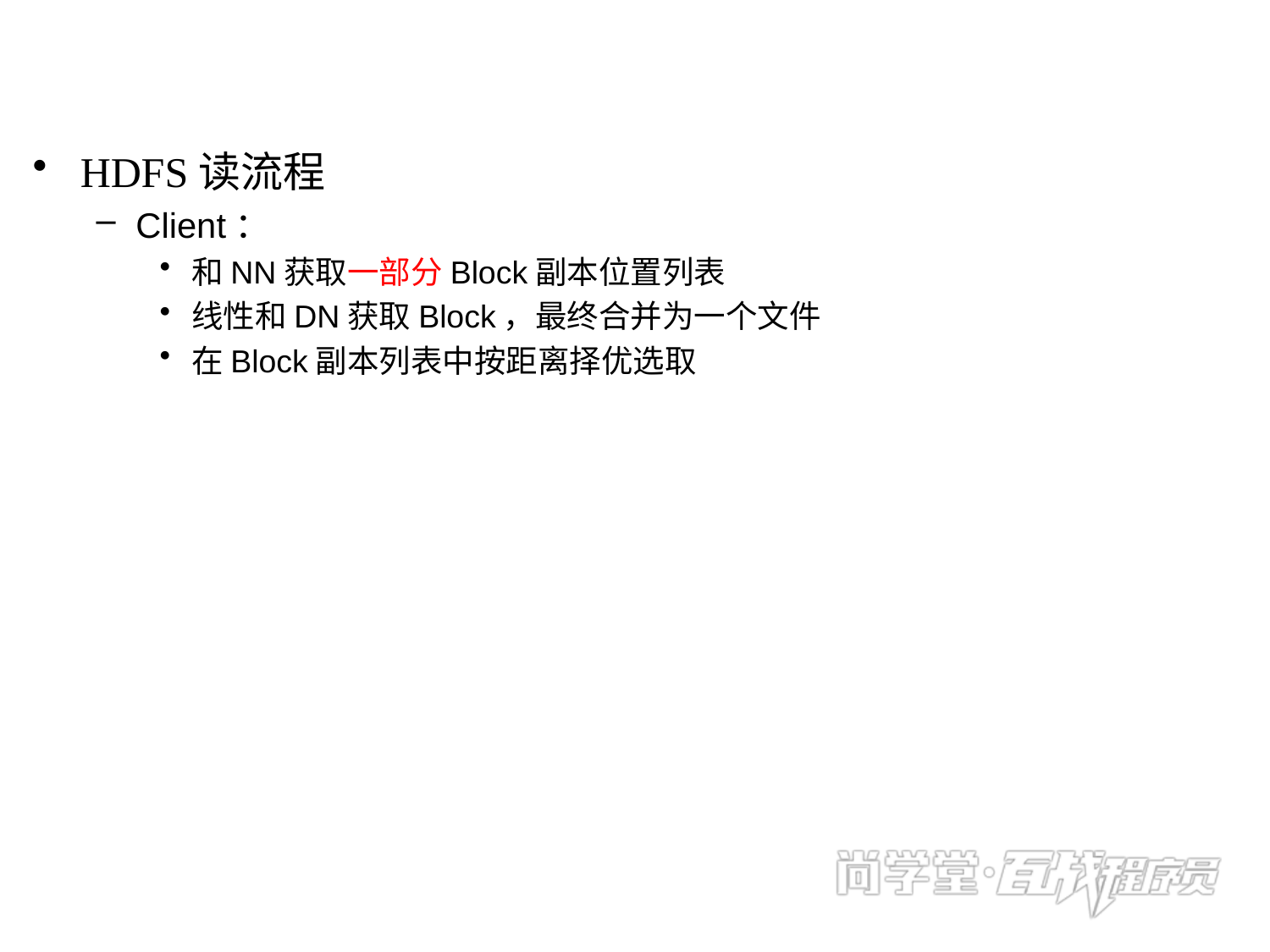

#
HDFS读流程
Client：
和NN获取一部分Block副本位置列表
线性和DN获取Block，最终合并为一个文件
在Block副本列表中按距离择优选取